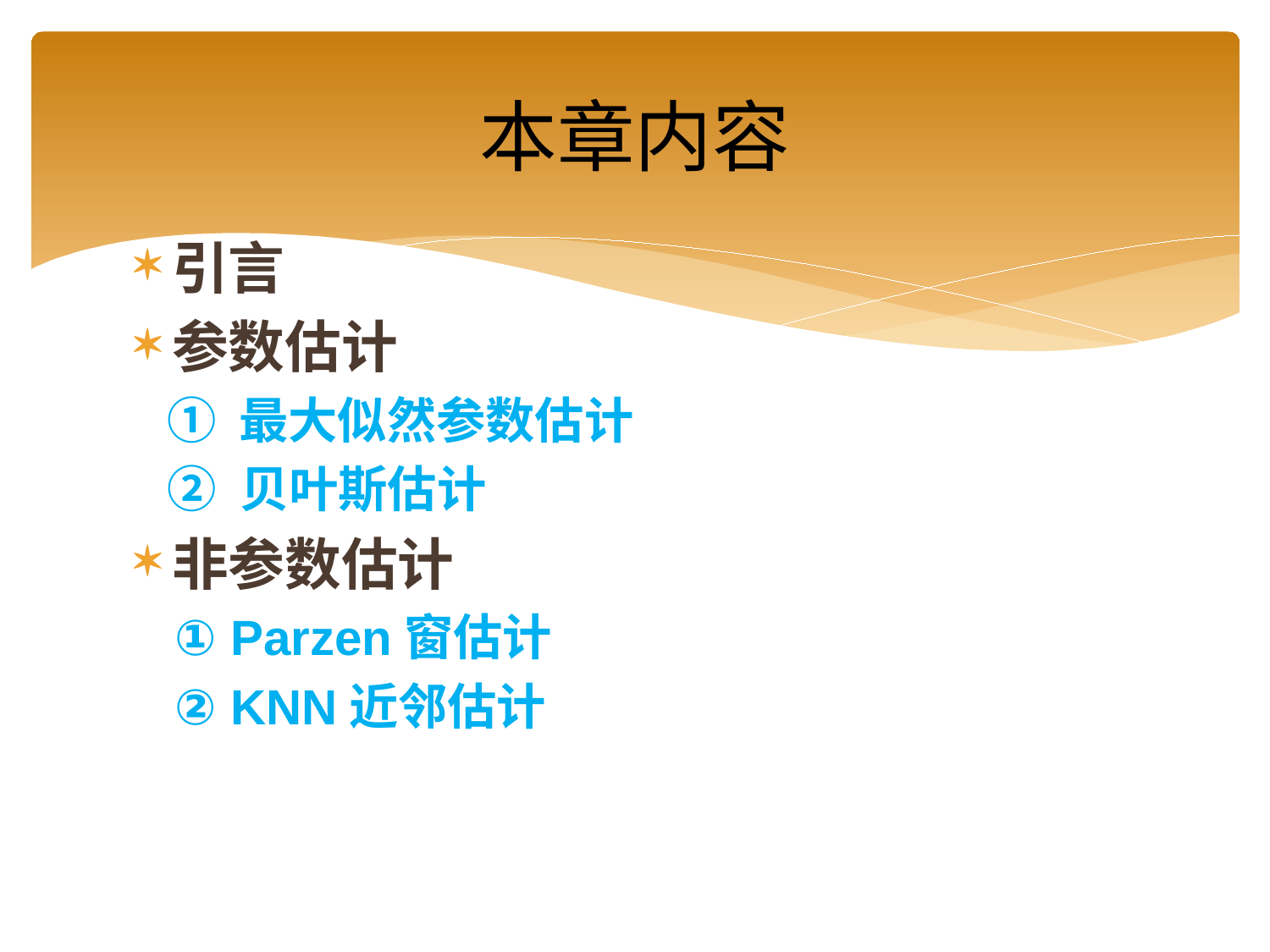

# 本章内容
引言
参数估计
   ① 最大似然参数估计
   ② 贝叶斯估计
非参数估计
   ① Parzen窗估计
   ② KNN近邻估计